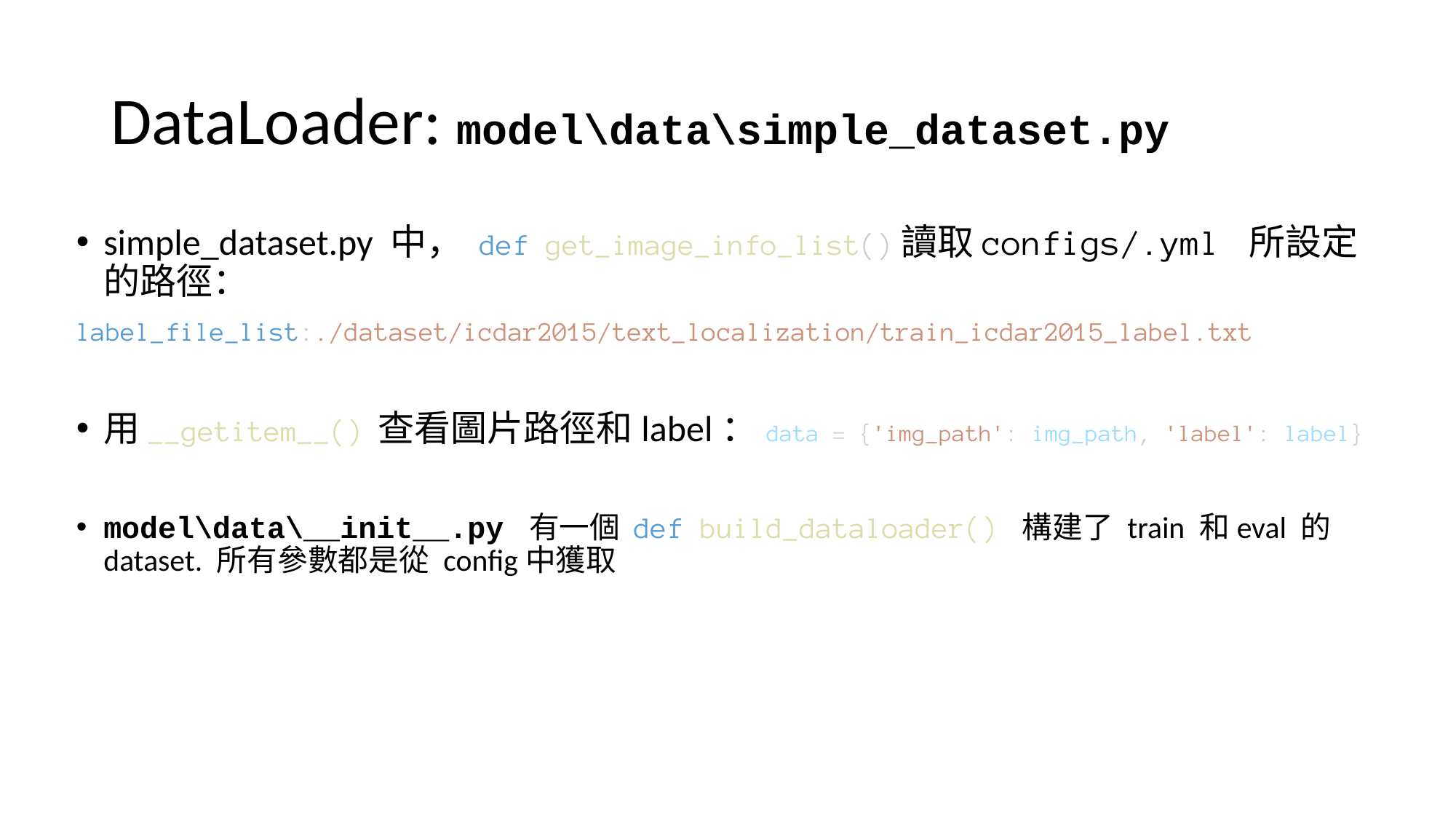

# DataLoader: model\data\simple_dataset.py
simple_dataset.py 中， def get_image_info_list()讀取configs/.yml 所設定的路徑：
label_file_list:./dataset/icdar2015/text_localization/train_icdar2015_label.txt

用__getitem__() 查看圖片路徑和label：data = {'img_path': img_path, 'label': label}

model\data\__init__.py 有一個 def build_dataloader() 構建了 train 和eval 的 dataset. 所有參數都是從 config中獲取